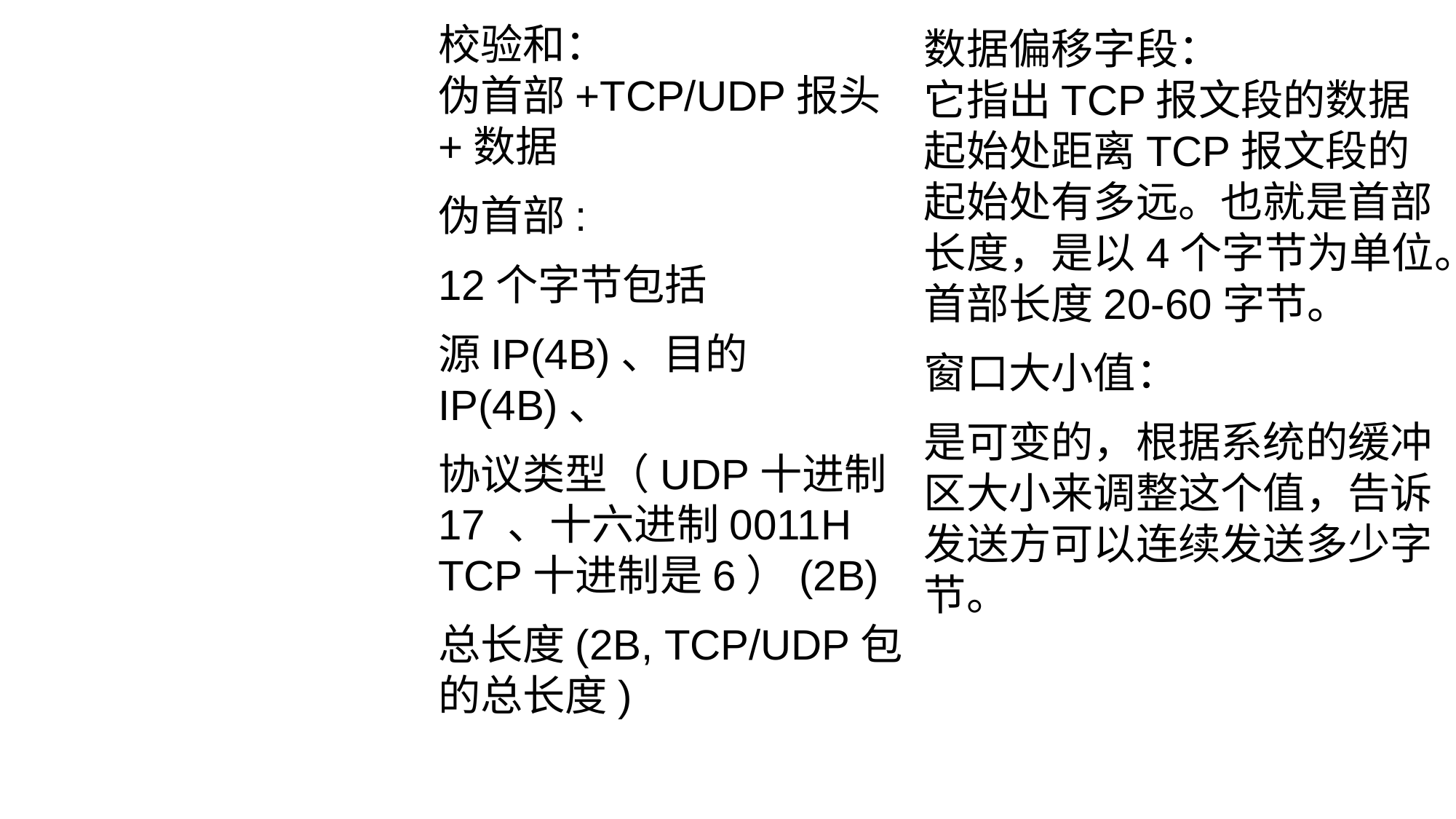

校验和：
伪首部+TCP/UDP报头+数据
伪首部:
12个字节包括
源IP(4B)、目的IP(4B)、
协议类型（UDP十进制17 、十六进制0011H TCP十进制是6）(2B)
总长度(2B, TCP/UDP包的总长度)

数据偏移字段：
它指出TCP报文段的数据起始处距离TCP报文段的起始处有多远。也就是首部长度，是以4个字节为单位。首部长度20-60字节。
窗口大小值：
是可变的，根据系统的缓冲区大小来调整这个值，告诉发送方可以连续发送多少字节。